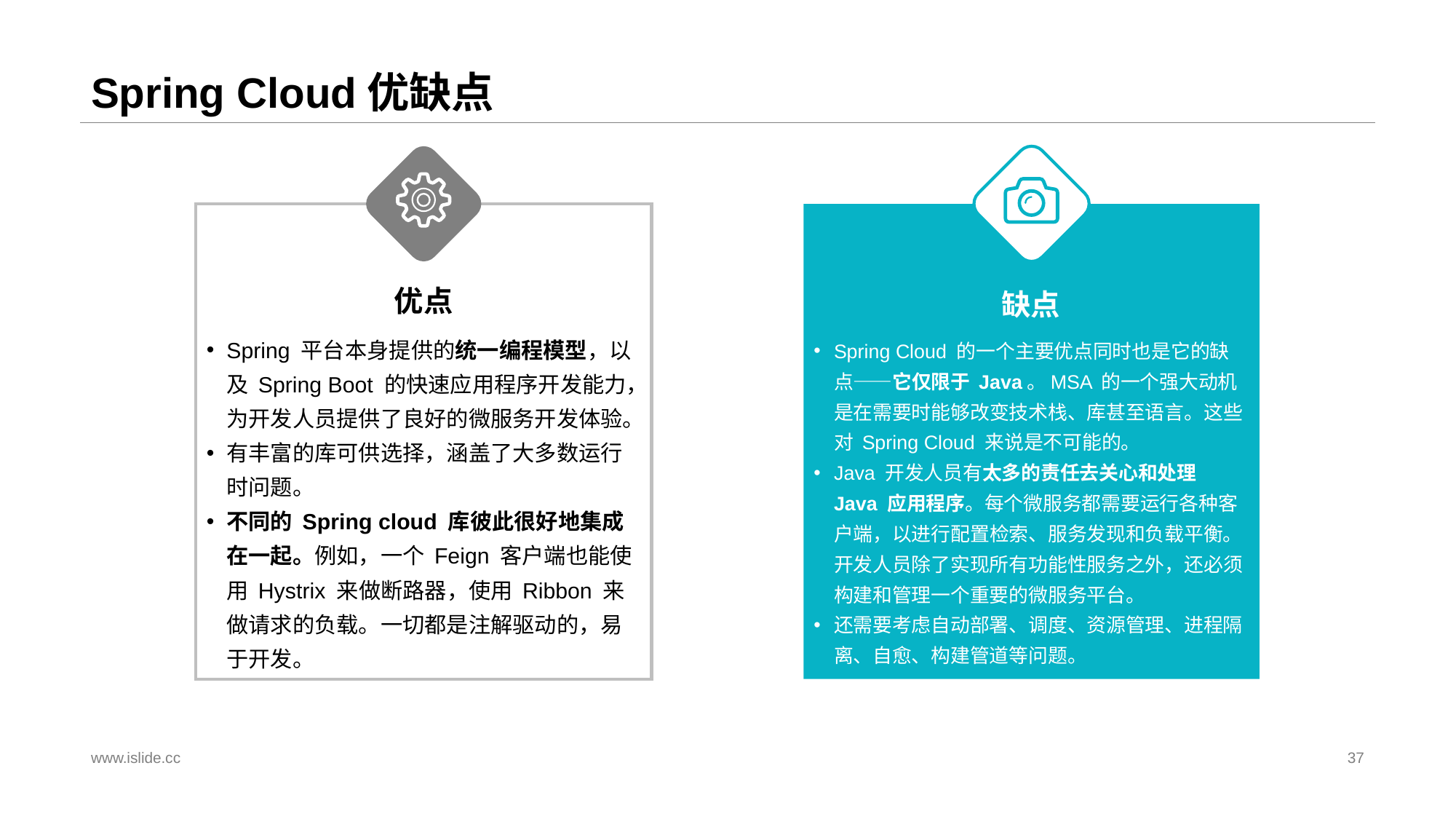

# Spring Cloud优缺点

优点
缺点
Spring 平台本身提供的统一编程模型，以及 Spring Boot 的快速应用程序开发能力，为开发人员提供了良好的微服务开发体验。
有丰富的库可供选择，涵盖了大多数运行时问题。
不同的 Spring cloud 库彼此很好地集成在一起。例如，一个 Feign 客户端也能使用 Hystrix 来做断路器，使用 Ribbon 来做请求的负载。一切都是注解驱动的，易于开发。

Spring Cloud 的一个主要优点同时也是它的缺点——它仅限于 Java。MSA 的一个强大动机是在需要时能够改变技术栈、库甚至语言。这些对 Spring Cloud 来说是不可能的。
Java 开发人员有太多的责任去关心和处理 Java 应用程序。每个微服务都需要运行各种客户端，以进行配置检索、服务发现和负载平衡。开发人员除了实现所有功能性服务之外，还必须构建和管理一个重要的微服务平台。
还需要考虑自动部署、调度、资源管理、进程隔离、自愈、构建管道等问题。
www.islide.cc
37